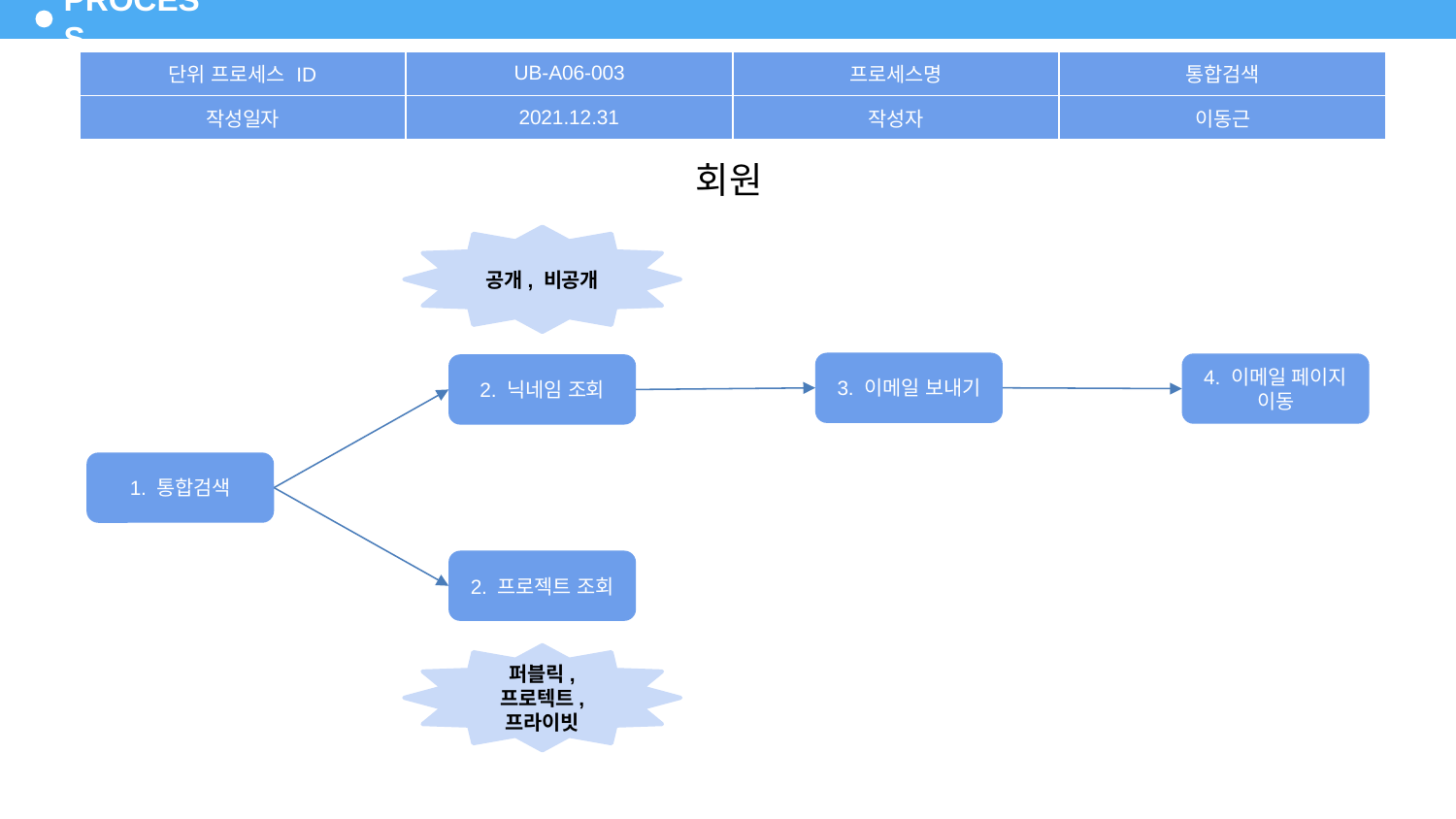

# PROCESS
| 단위 프로세스 ID | UB-A06-003 | 프로세스명 | 통합검색 |
| --- | --- | --- | --- |
| 작성일자 | 2021.12.31 | 작성자 | 이동근 |
회원
공개, 비공개
3. 이메일 보내기
4. 이메일 페이지 이동
2. 닉네임 조회
1. 통합검색
2. 프로젝트 조회
퍼블릭, 프로텍트, 프라이빗